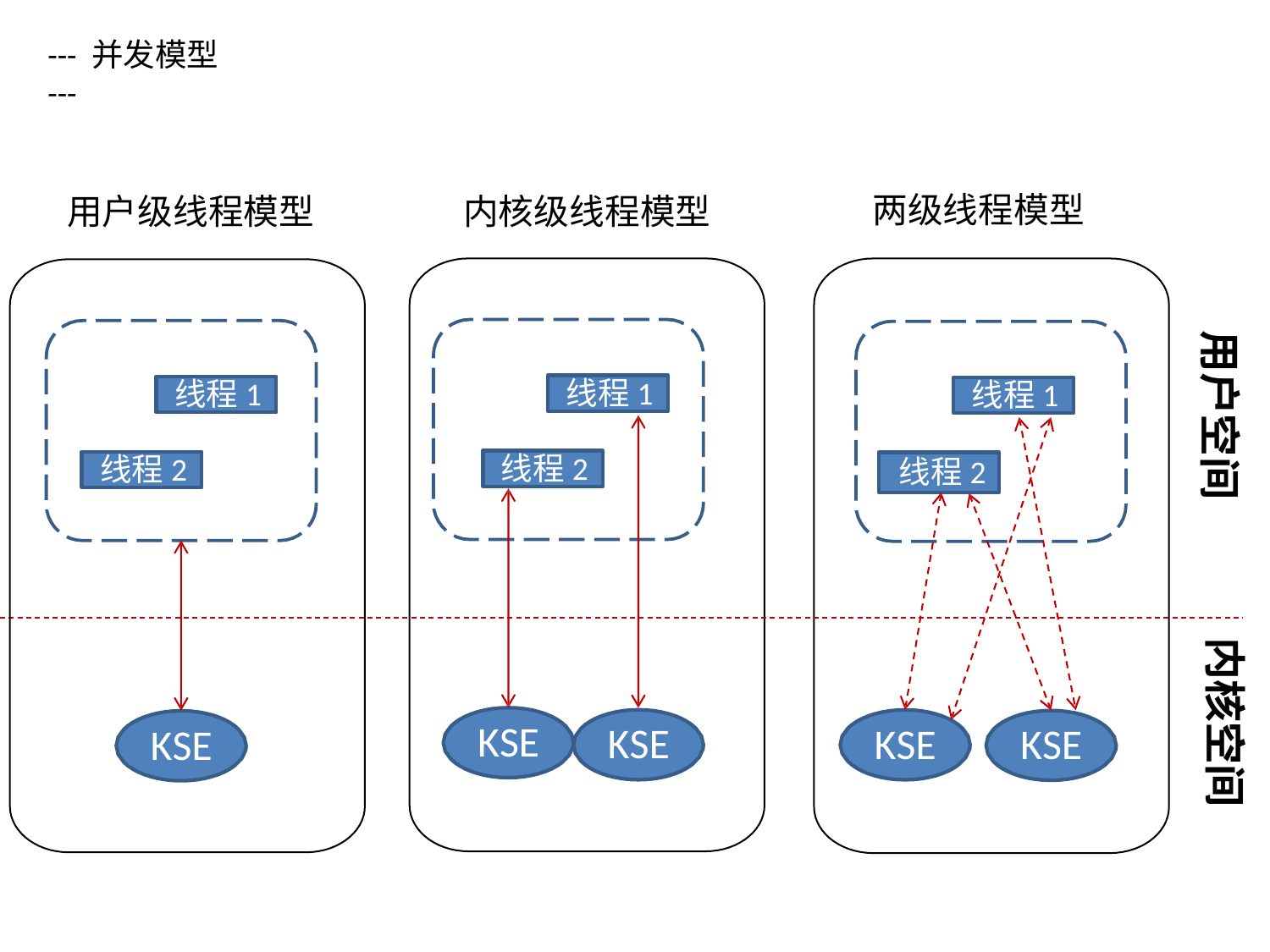

--- 并发模型 ---
两级线程模型

线程1

线程2

KSE
KSE
用户级线程模型

线程1
线程2

KSE
用户空间
内核空间
内核级线程模型

线程1

线程2

KSE
KSE